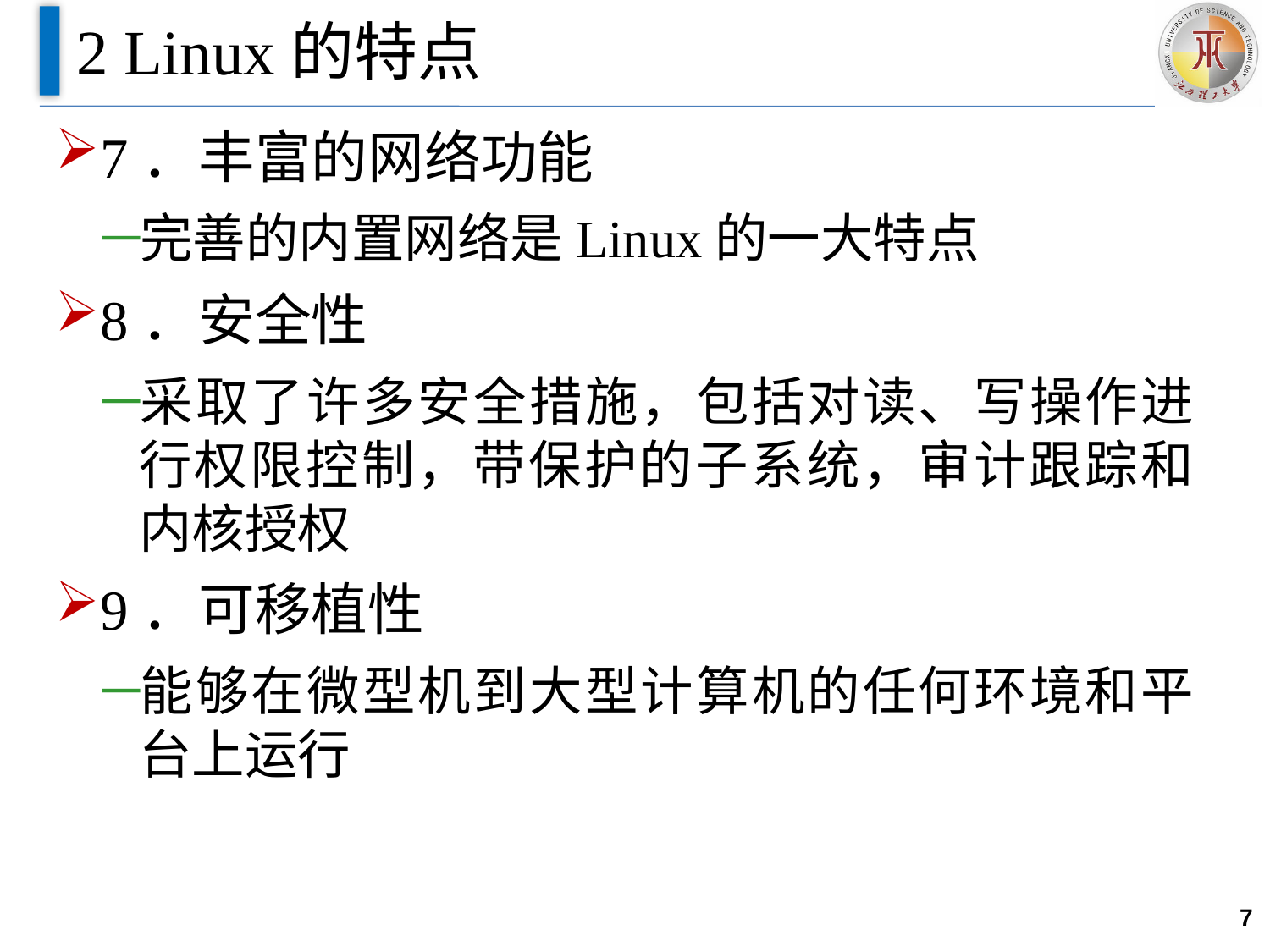

# 2 Linux的特点
7．丰富的网络功能
完善的内置网络是Linux的一大特点
8．安全性
采取了许多安全措施，包括对读、写操作进行权限控制，带保护的子系统，审计跟踪和内核授权
9．可移植性
能够在微型机到大型计算机的任何环境和平台上运行
7